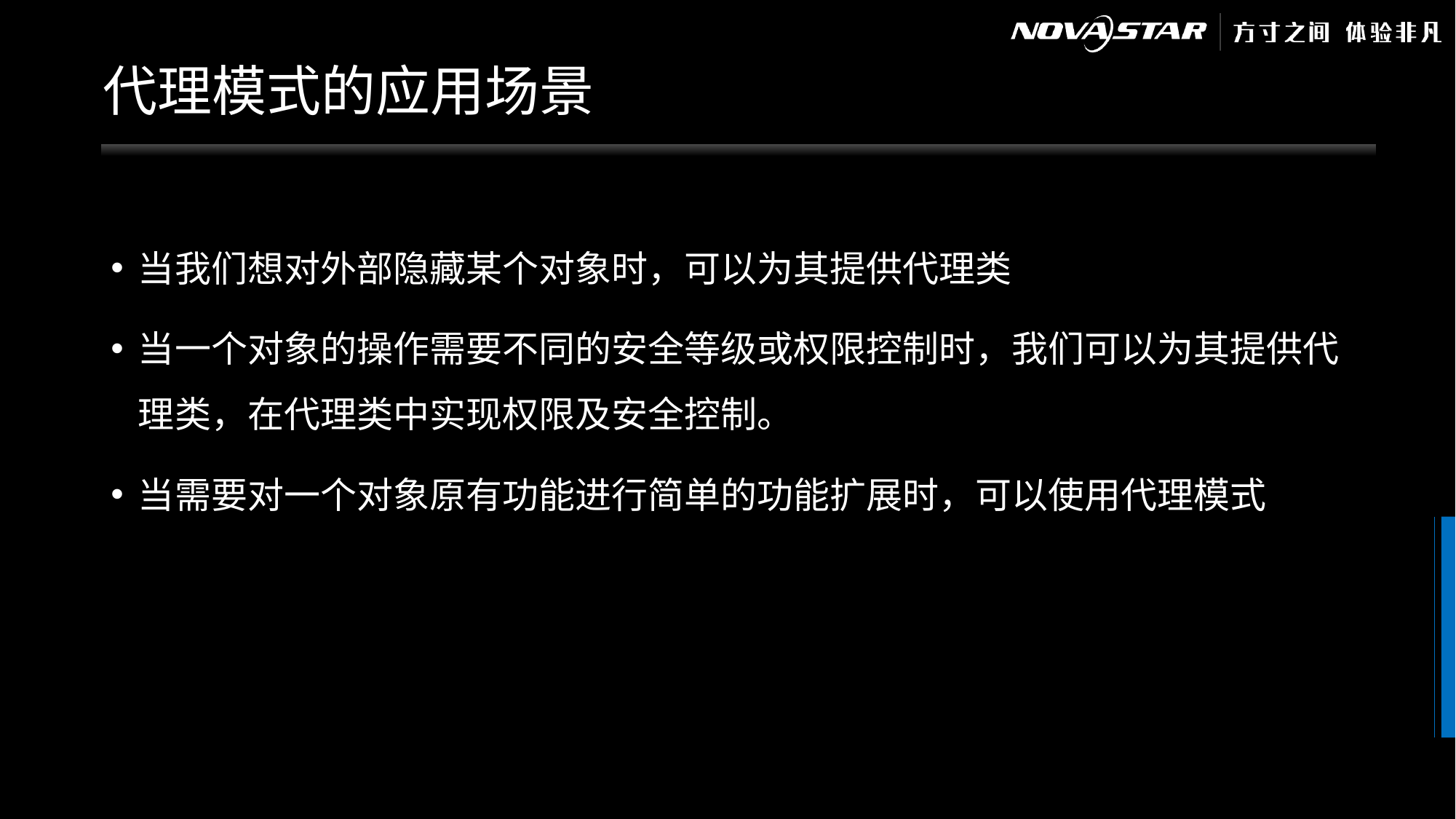

# 代理模式的应用场景

当我们想对外部隐藏某个对象时，可以为其提供代理类
当一个对象的操作需要不同的安全等级或权限控制时，我们可以为其提供代理类，在代理类中实现权限及安全控制。
当需要对一个对象原有功能进行简单的功能扩展时，可以使用代理模式